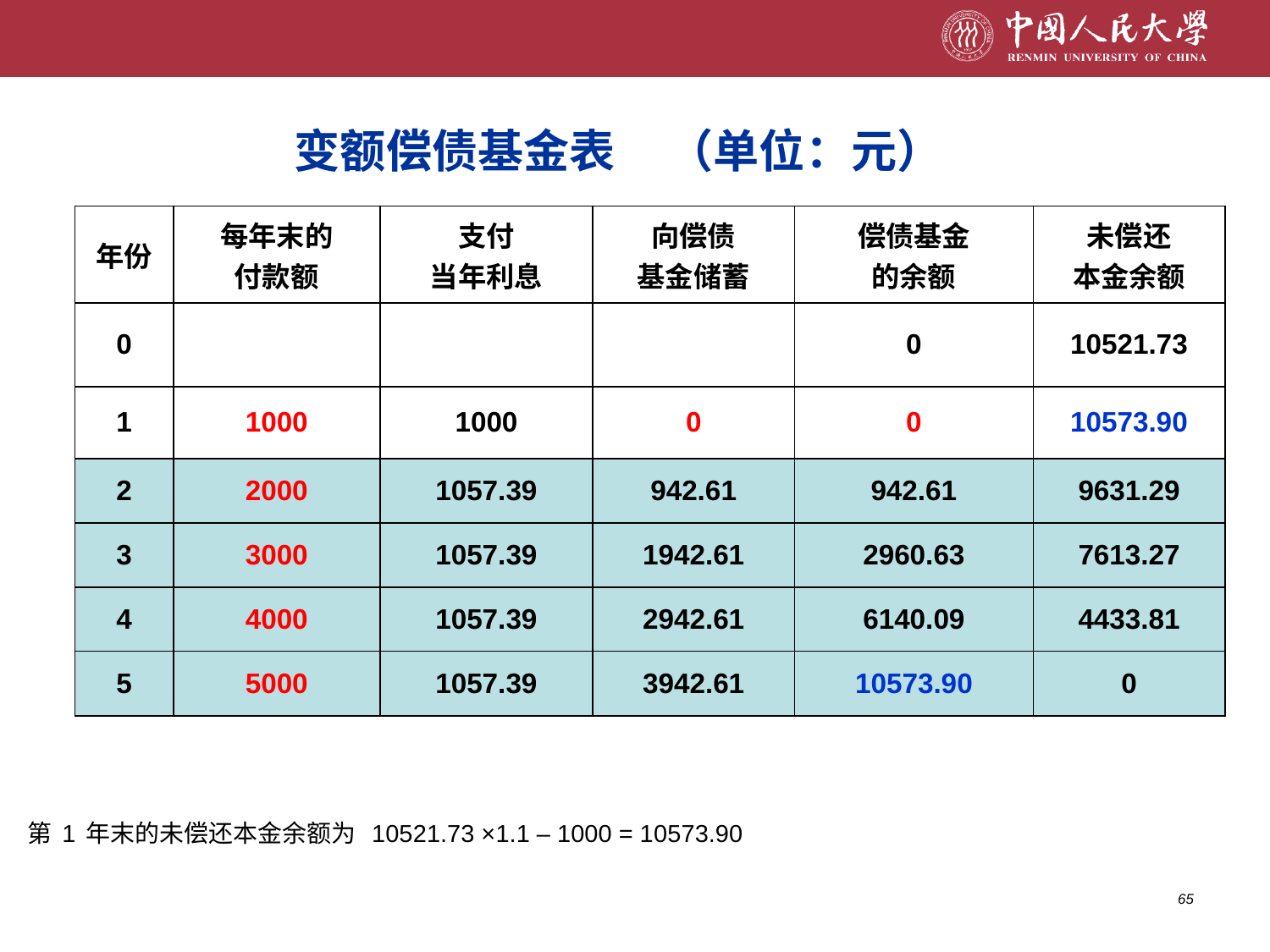

变额偿债基金表     （单位：元）
| 年份 | 每年末的 付款额 | 支付 当年利息 | 向偿债 基金储蓄 | 偿债基金 的余额 | 未偿还 本金余额 |
| --- | --- | --- | --- | --- | --- |
| 0 |  |  |  | 0 | 10521.73 |
| 1 | 1000 | 1000 | 0 | 0 | 10573.90 |
| 2 | 2000 | 1057.39 | 942.61 | 942.61 | 9631.29 |
| 3 | 3000 | 1057.39 | 1942.61 | 2960.63 | 7613.27 |
| 4 | 4000 | 1057.39 | 2942.61 | 6140.09 | 4433.81 |
| 5 | 5000 | 1057.39 | 3942.61 | 10573.90 | 0 |
第1年末的未偿还本金余额为 10521.73 ×1.1 – 1000 = 10573.90
65